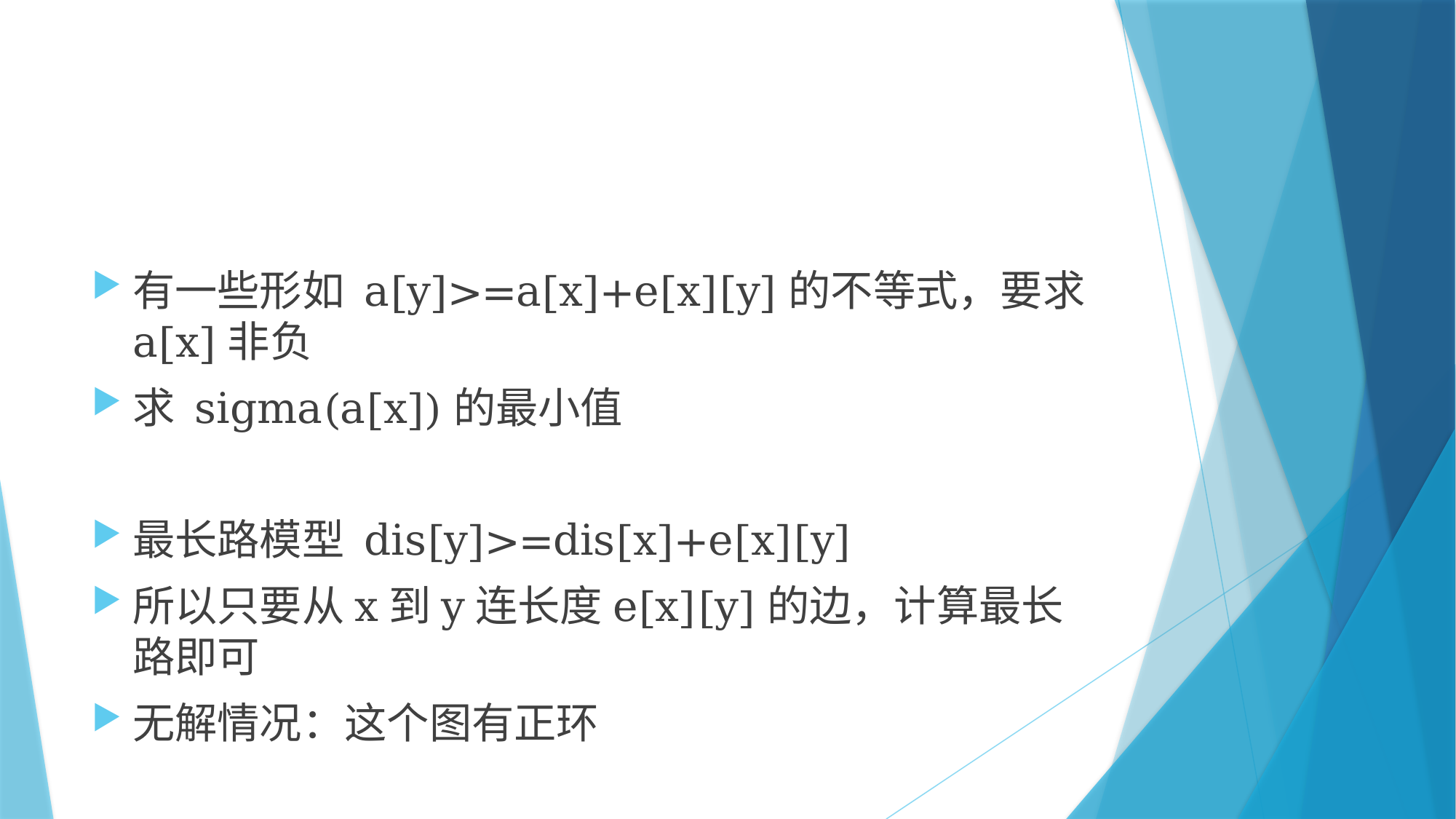

#
有一些形如 a[y]>=a[x]+e[x][y]的不等式，要求a[x]非负
求 sigma(a[x])的最小值

最长路模型 dis[y]>=dis[x]+e[x][y]
所以只要从x到y连长度e[x][y]的边，计算最长路即可
无解情况：这个图有正环